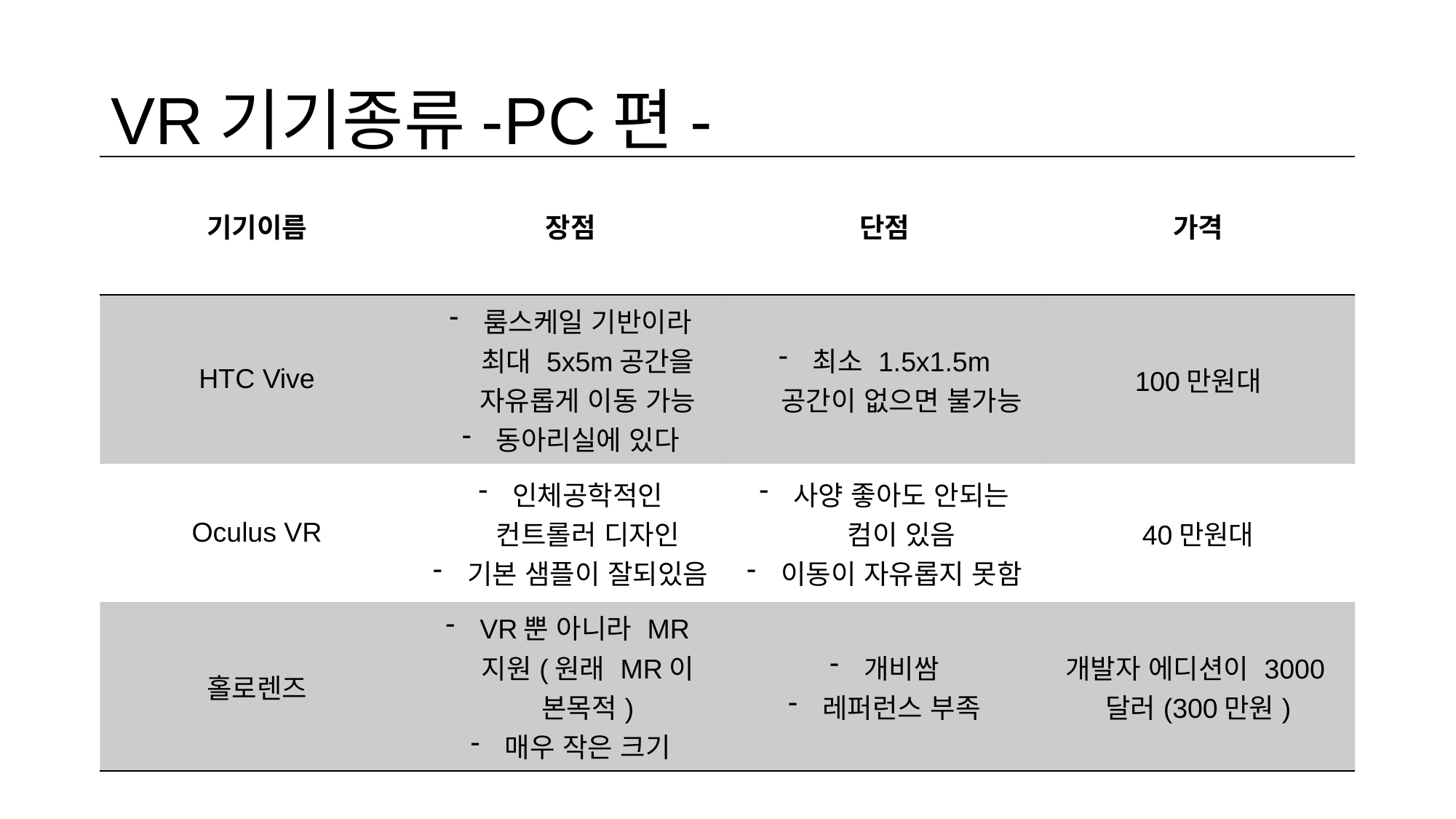

# VR기기종류-PC편-
| 기기이름 | 장점 | 단점 | 가격 |
| --- | --- | --- | --- |
| HTC Vive | 룸스케일 기반이라 최대 5x5m공간을 자유롭게 이동 가능 동아리실에 있다 | 최소 1.5x1.5m 공간이 없으면 불가능 | 100만원대 |
| Oculus VR | 인체공학적인 컨트롤러 디자인 기본 샘플이 잘되있음 | 사양 좋아도 안되는 컴이 있음 이동이 자유롭지 못함 | 40만원대 |
| 홀로렌즈 | VR뿐 아니라 MR지원(원래 MR이 본목적) 매우 작은 크기 | 개비쌈 레퍼런스 부족 | 개발자 에디션이 3000달러(300만원) |